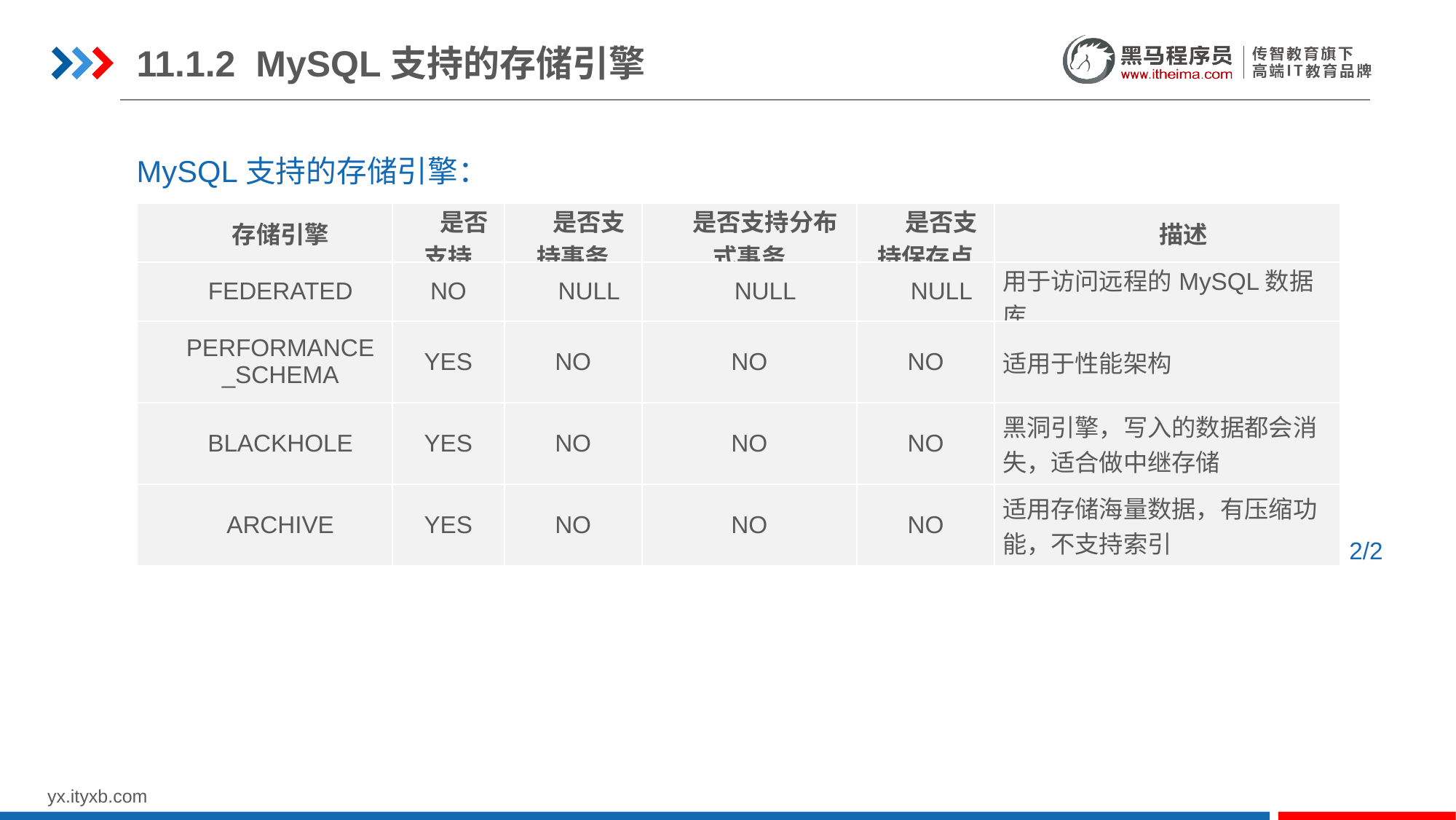

11.1.2  MySQL支持的存储引擎
MySQL支持的存储引擎：
| 存储引擎 | 是否支持 | 是否支持事务 | 是否支持分布式事务 | 是否支持保存点 | 描述 |
| --- | --- | --- | --- | --- | --- |
| FEDERATED | NO | NULL | NULL | NULL | 用于访问远程的MySQL数据库 |
| PERFORMANCE \_SCHEMA | YES | NO | NO | NO | 适用于性能架构 |
| BLACKHOLE | YES | NO | NO | NO | 黑洞引擎，写入的数据都会消失，适合做中继存储 |
| ARCHIVE | YES | NO | NO | NO | 适用存储海量数据，有压缩功能，不支持索引 |
2/2